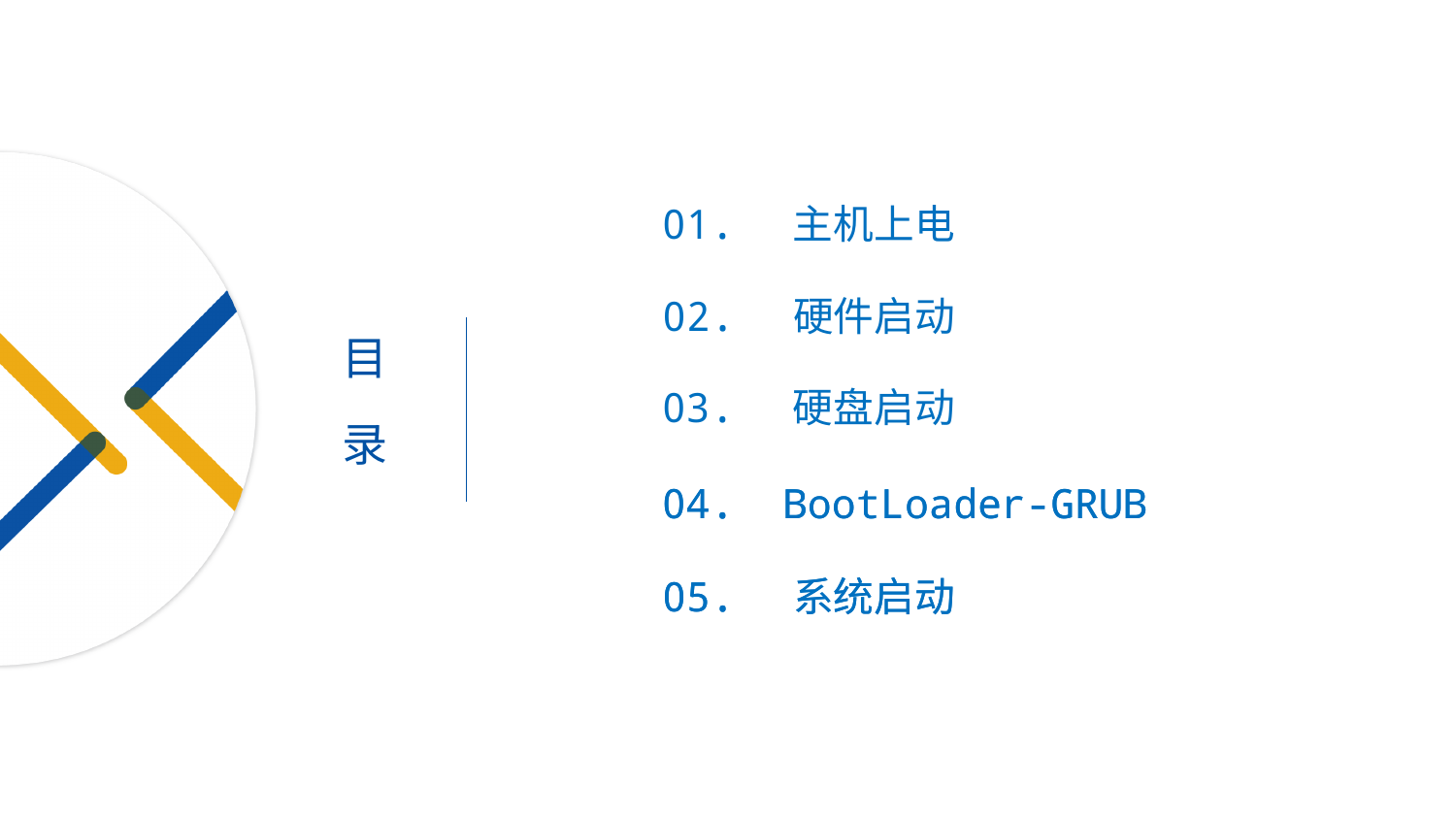

01.  主机上电
02.  硬件启动
# 目    录
03.  硬盘启动
04.  BootLoader-GRUB
04.  BootLoader-GRUB
05.  系统启动
05.  系统启动